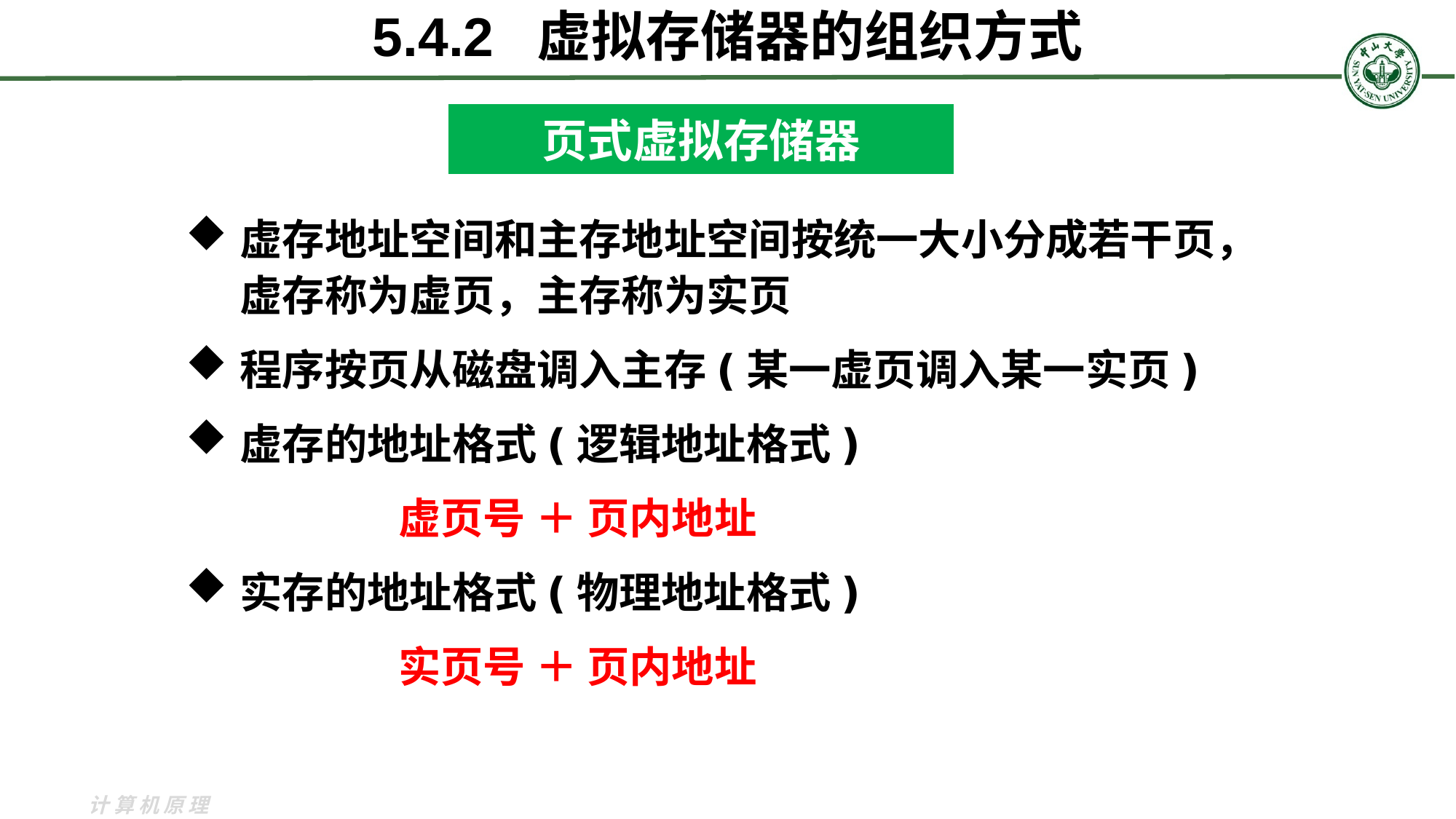

5.4.2  虚拟存储器的组织方式
页式虚拟存储器
虚存地址空间和主存地址空间按统一大小分成若干页，虚存称为虚页，主存称为实页
程序按页从磁盘调入主存(某一虚页调入某一实页)
虚存的地址格式(逻辑地址格式)
                     虚页号 ＋ 页内地址
实存的地址格式(物理地址格式)
                     实页号 ＋ 页内地址